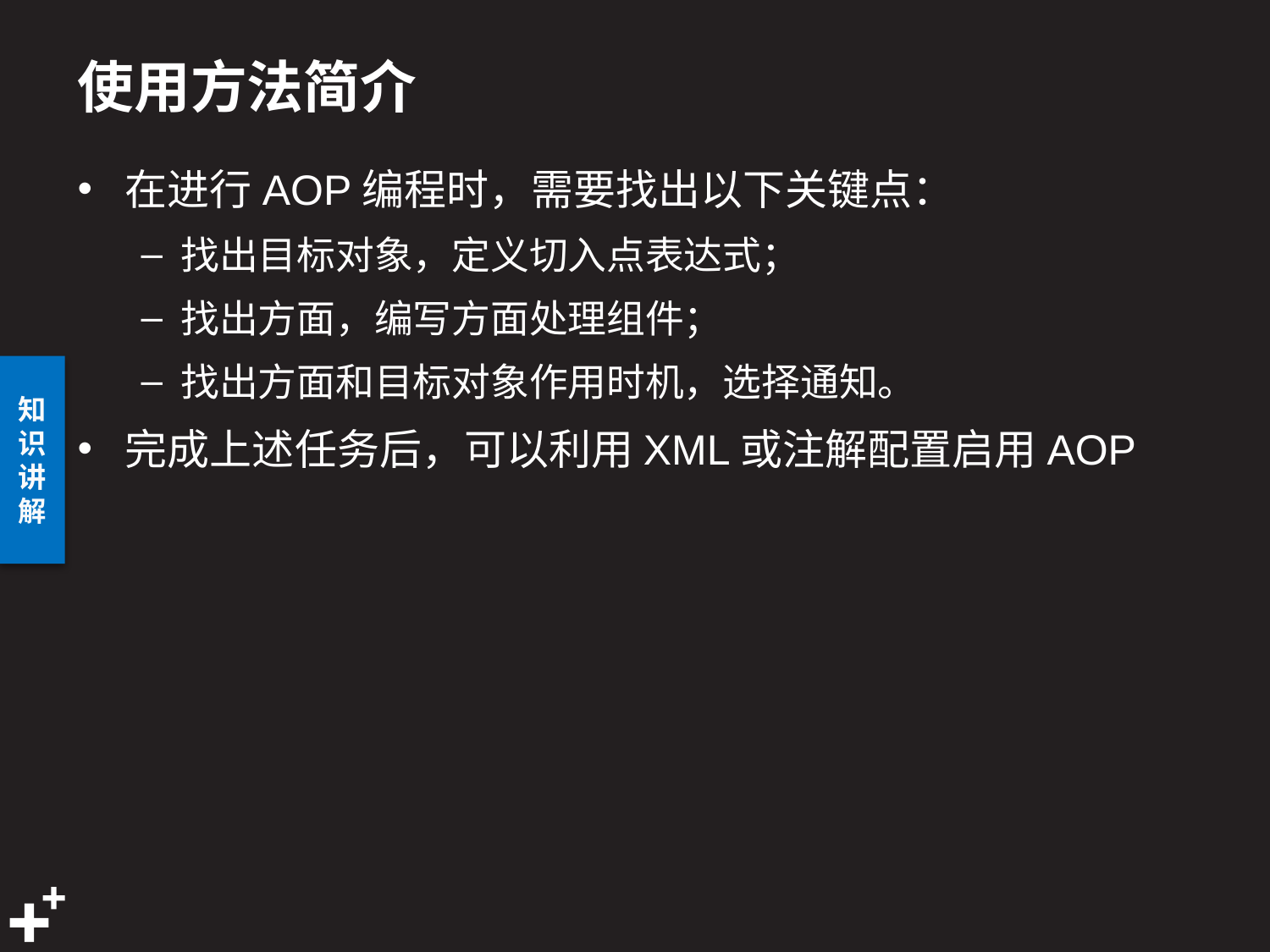

# 使用方法简介
在进行AOP编程时，需要找出以下关键点：
找出目标对象，定义切入点表达式；
找出方面，编写方面处理组件；
找出方面和目标对象作用时机，选择通知。
完成上述任务后，可以利用XML或注解配置启用AOP